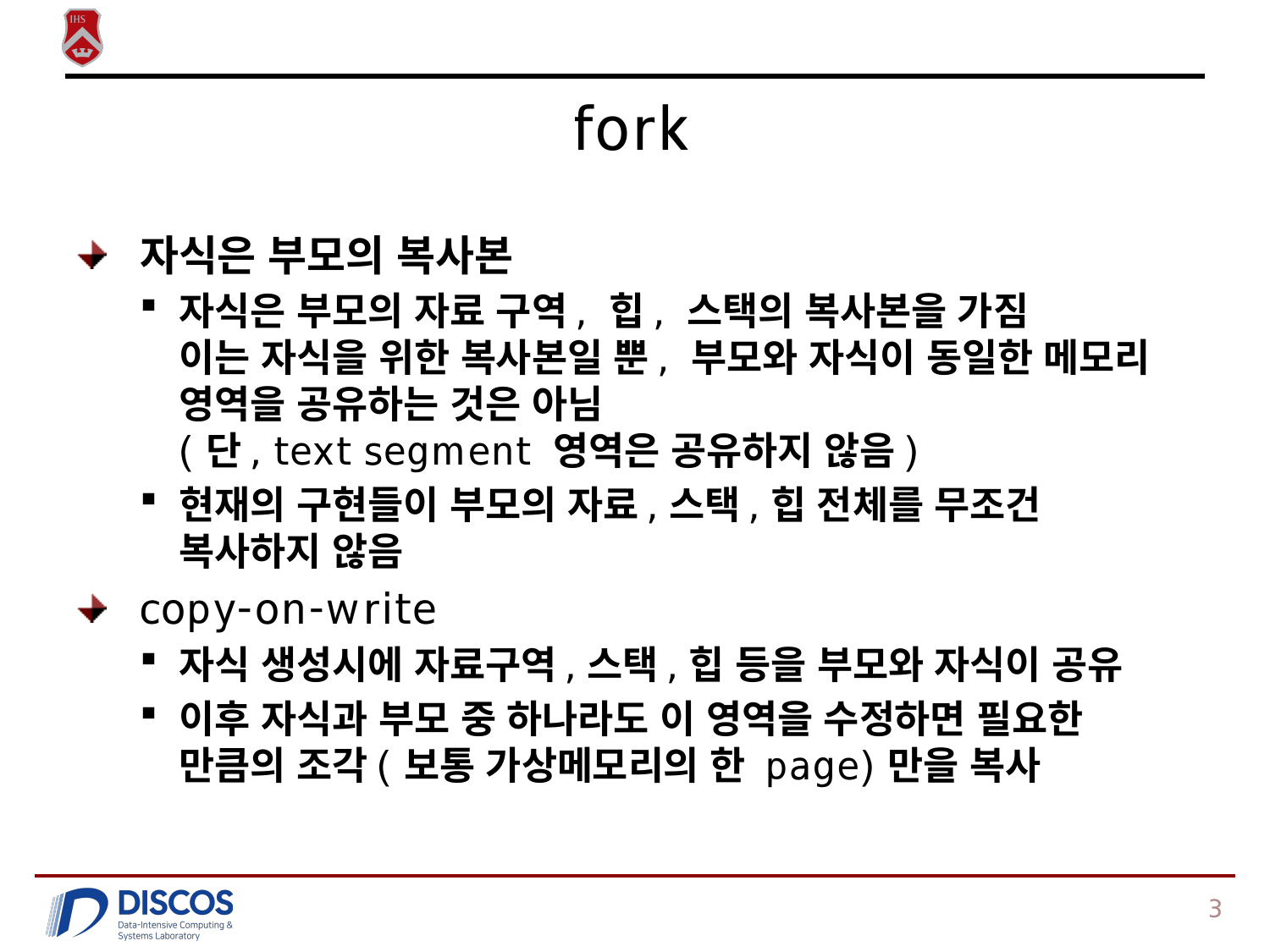

# fork
자식은 부모의 복사본
자식은 부모의 자료 구역, 힙, 스택의 복사본을 가짐
이는 자식을 위한 복사본일 뿐, 부모와 자식이 동일한 메모리 영역을 공유하는 것은 아님
(단, text segment 영역은 공유하지 않음)
현재의 구현들이 부모의 자료,스택,힙 전체를 무조건 복사하지 않음
copy-on-write
자식 생성시에 자료구역,스택,힙 등을 부모와 자식이 공유
이후 자식과 부모 중 하나라도 이 영역을 수정하면 필요한 만큼의 조각(보통 가상메모리의 한 page)만을 복사
3